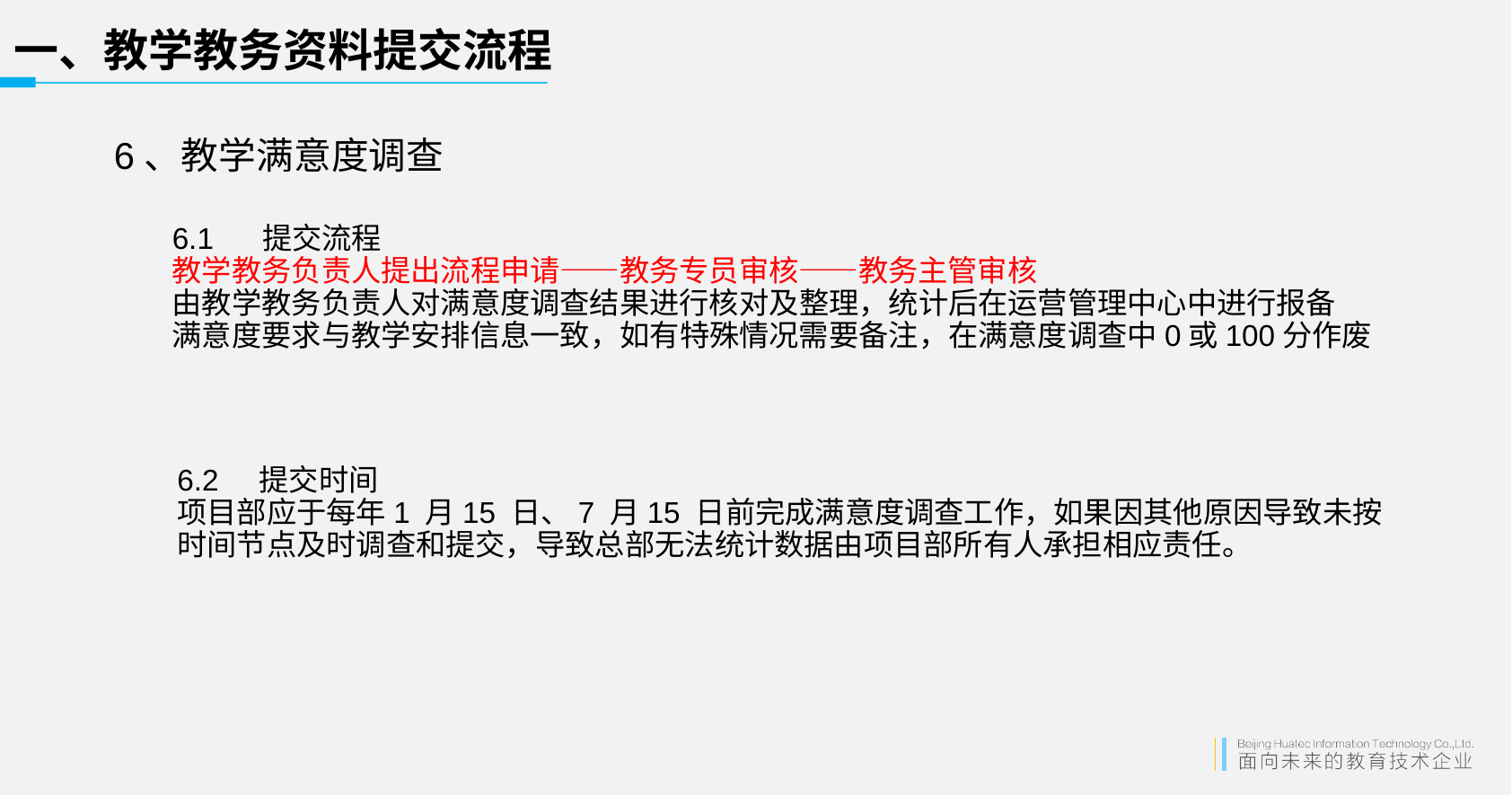

# 一、教学教务资料提交流程

6、教学满意度调查
6.1     提交流程
教学教务负责人提出流程申请——教务专员审核——教务主管审核
由教学教务负责人对满意度调查结果进行核对及整理，统计后在运营管理中心中进行报备
满意度要求与教学安排信息一致，如有特殊情况需要备注，在满意度调查中0或100分作废
6.2    提交时间
项目部应于每年1 月15 日、7 月15 日前完成满意度调查工作，如果因其他原因导致未按时间节点及时调查和提交，导致总部无法统计数据由项目部所有人承担相应责任。